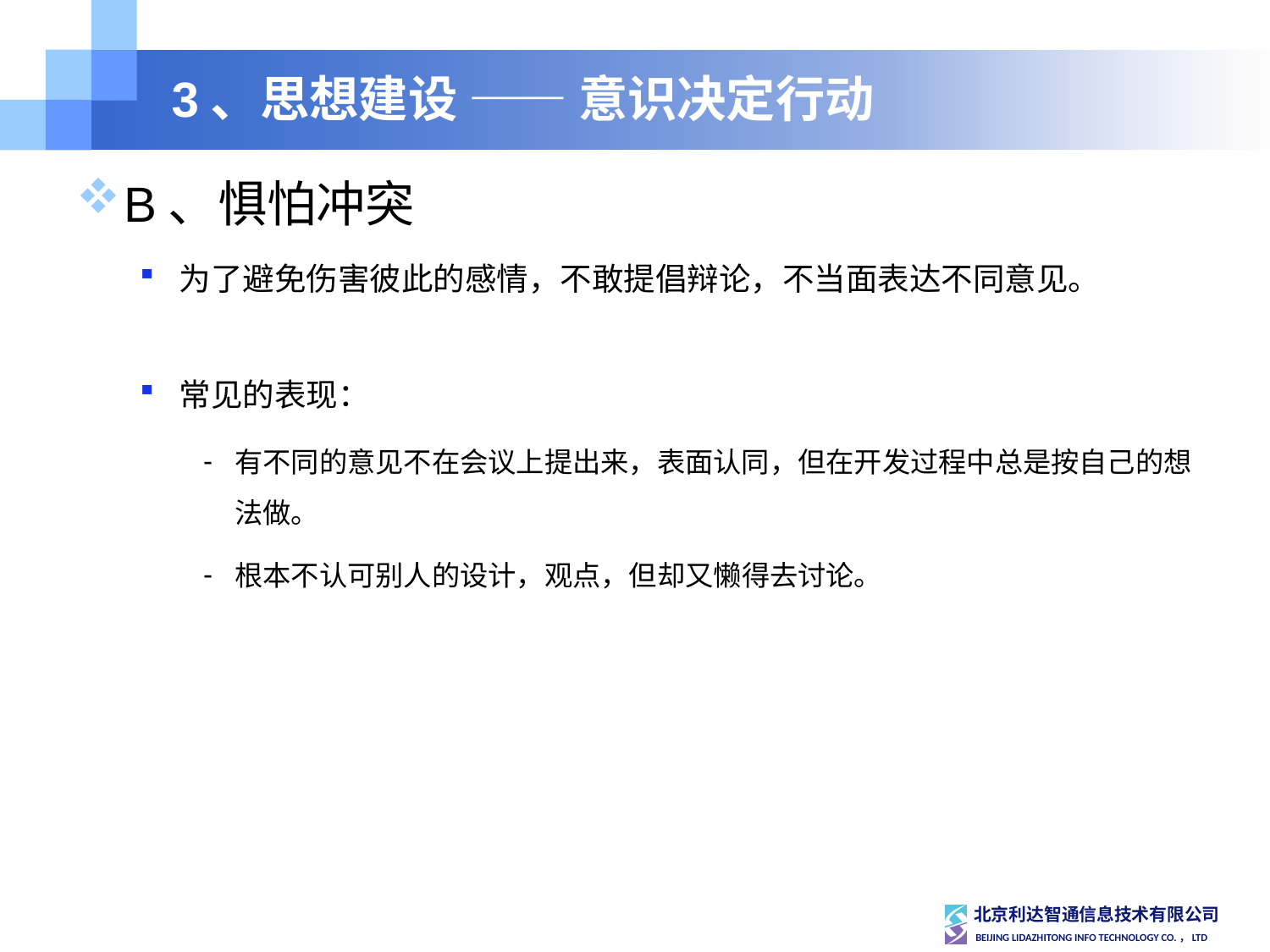

# 3、思想建设 —— 意识决定行动
B、惧怕冲突
为了避免伤害彼此的感情，不敢提倡辩论，不当面表达不同意见。

常见的表现：
有不同的意见不在会议上提出来，表面认同，但在开发过程中总是按自己的想法做。
根本不认可别人的设计，观点，但却又懒得去讨论。